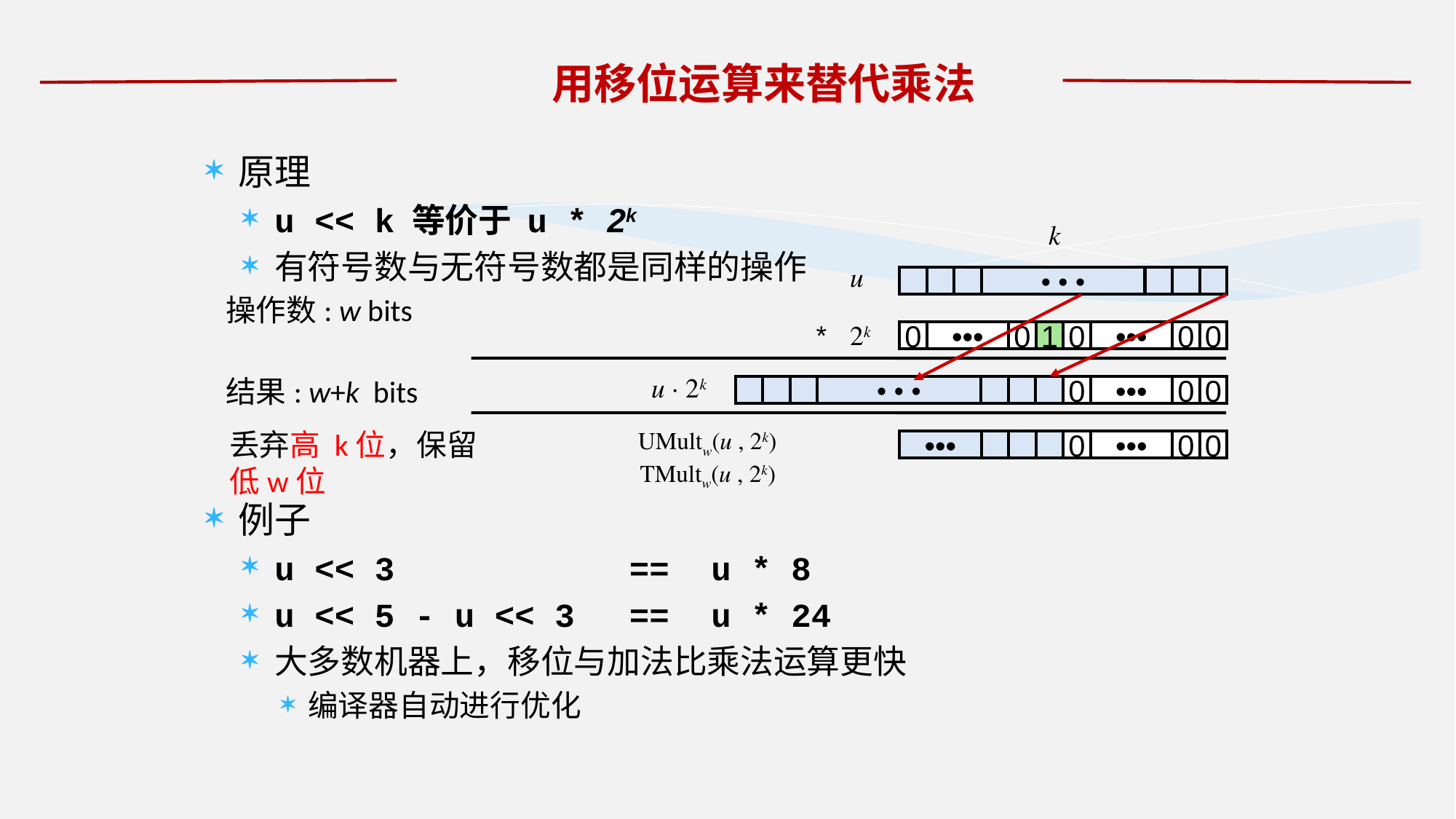

# 用移位运算来替代乘法
原理
u << k 等价于 u * 2k
有符号数与无符号数都是同样的操作

例子
u << 3	==	u * 8
u << 5 - u << 3	==	u * 24
大多数机器上，移位与加法比乘法运算更快
编译器自动进行优化

k
u

• • •

操作数: w bits
*
2k
0
•••
0
1
0
•••
0
0

u · 2k
结果: w+k  bits

• • •

0
•••
0
0

丢弃高 k位，保留低w位
UMultw(u , 2k)
•••

0
•••
0
0
TMultw(u , 2k)